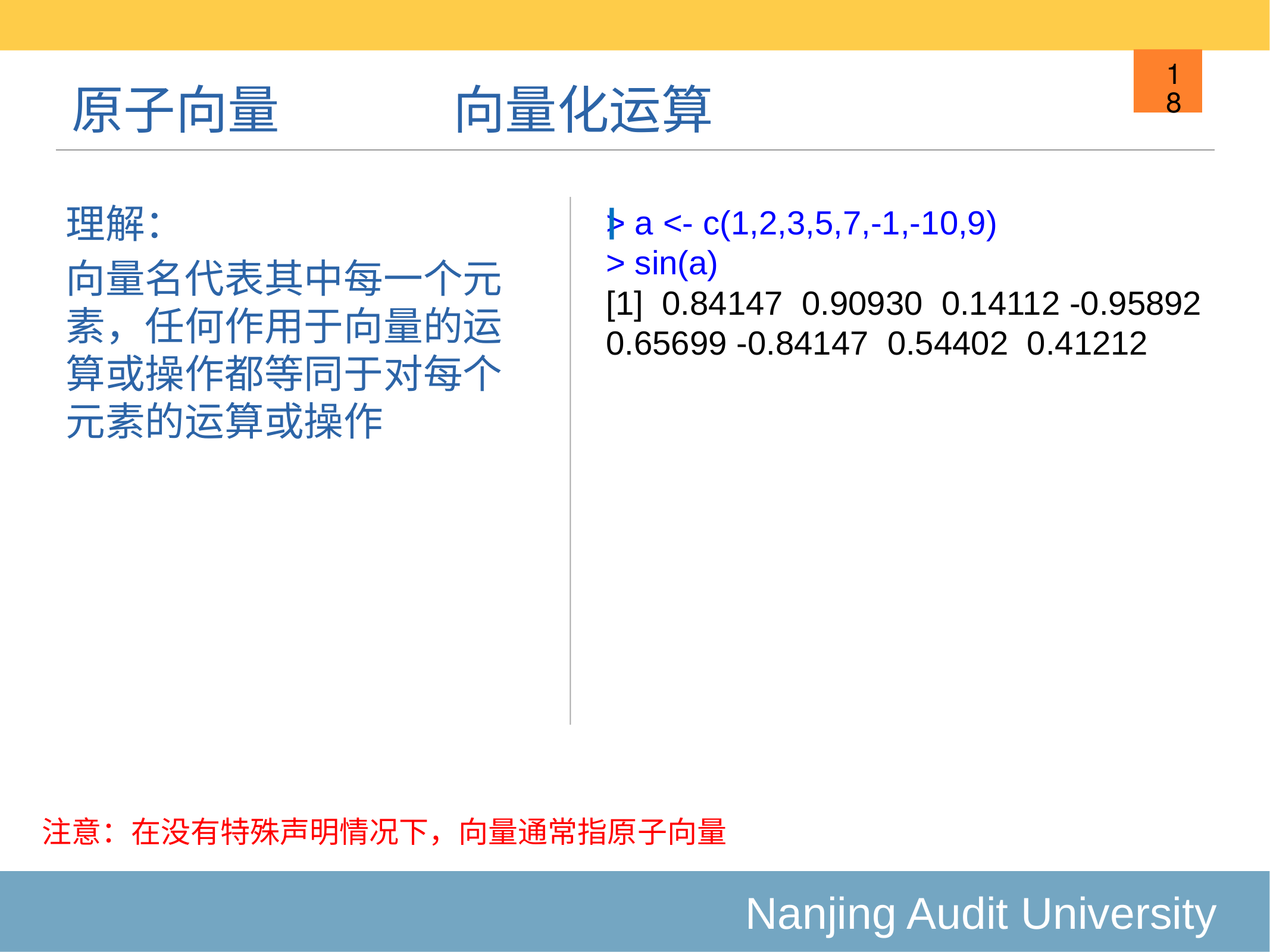

# 原子向量
向量化运算
18
理解：
向量名代表其中每一个元素，任何作用于向量的运算或操作都等同于对每个元素的运算或操作

> a <- c(1,2,3,5,7,-1,-10,9)
> sin(a)
[1]  0.84147  0.90930  0.14112 -0.95892  0.65699 -0.84147  0.54402  0.41212

|
注意：在没有特殊声明情况下，向量通常指原子向量